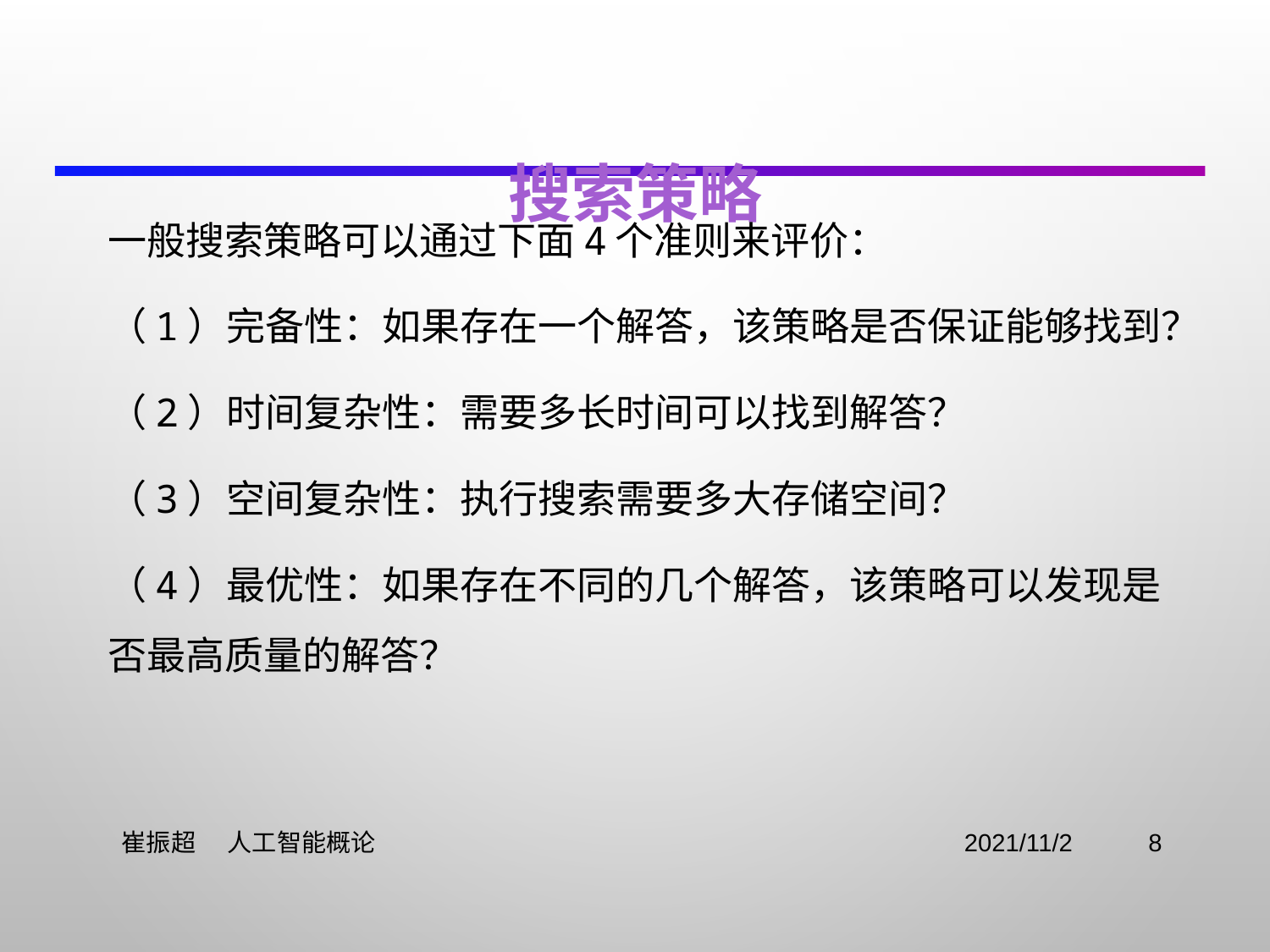

# 搜索策略
一般搜索策略可以通过下面4个准则来评价：
（1）完备性：如果存在一个解答，该策略是否保证能够找到？
（2）时间复杂性：需要多长时间可以找到解答？
（3）空间复杂性：执行搜索需要多大存储空间？
（4）最优性：如果存在不同的几个解答，该策略可以发现是否最高质量的解答？

 崔振超    人工智能概论
2021/11/2
8